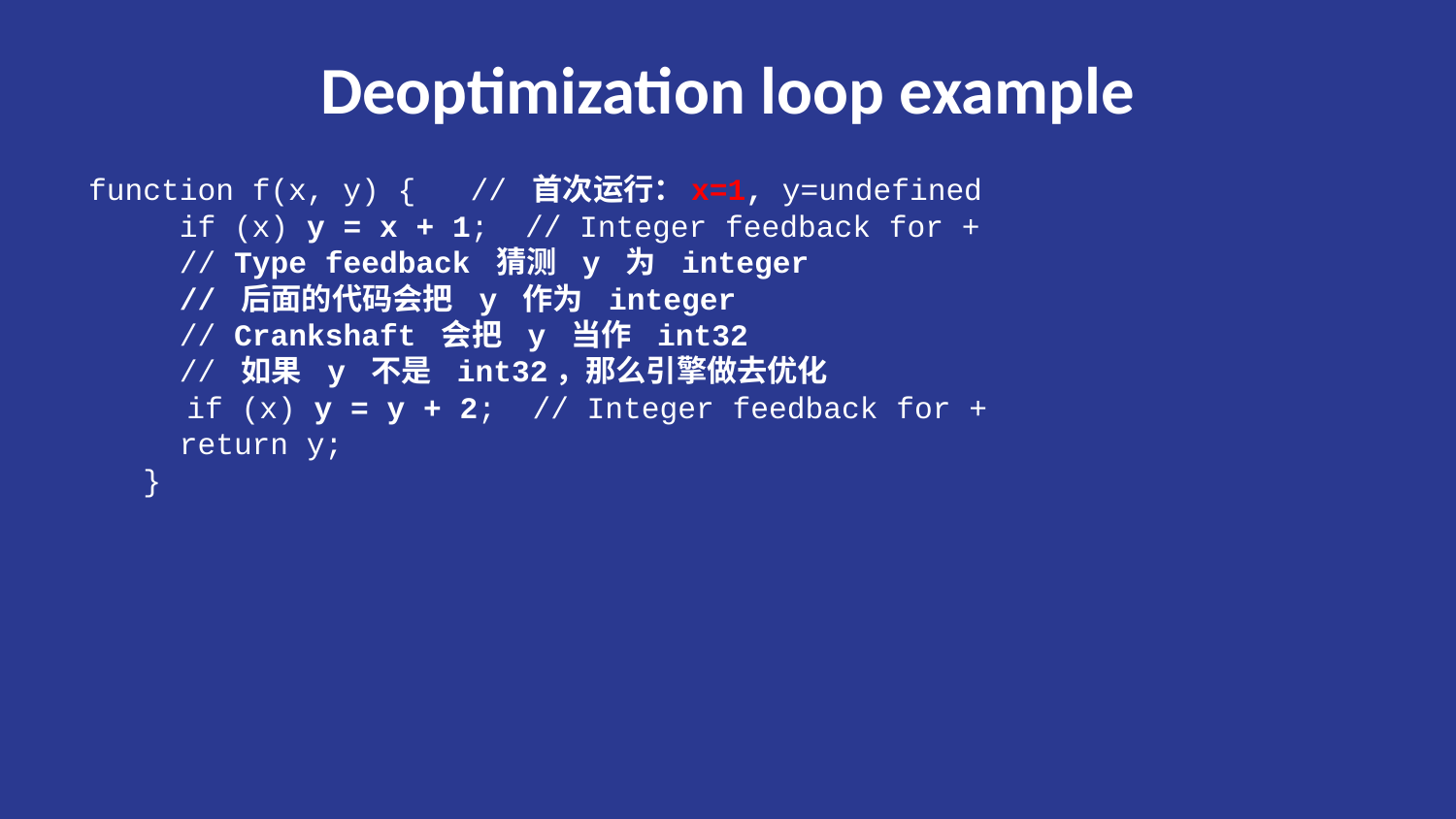

# Deoptimization loop example
function f(x, y) {   // 首次运行：x=1, y=undefined
  if (x) y = x + 1;  // Integer feedback for +
  // Type feedback 猜测 y 为 integer
     // 后面的代码会把 y 作为 integer
  // Crankshaft 会把 y 当作 int32
  // 如果 y 不是 int32，那么引擎做去优化
  if (x) y = y + 2;  // Integer feedback for +
  return y;
}